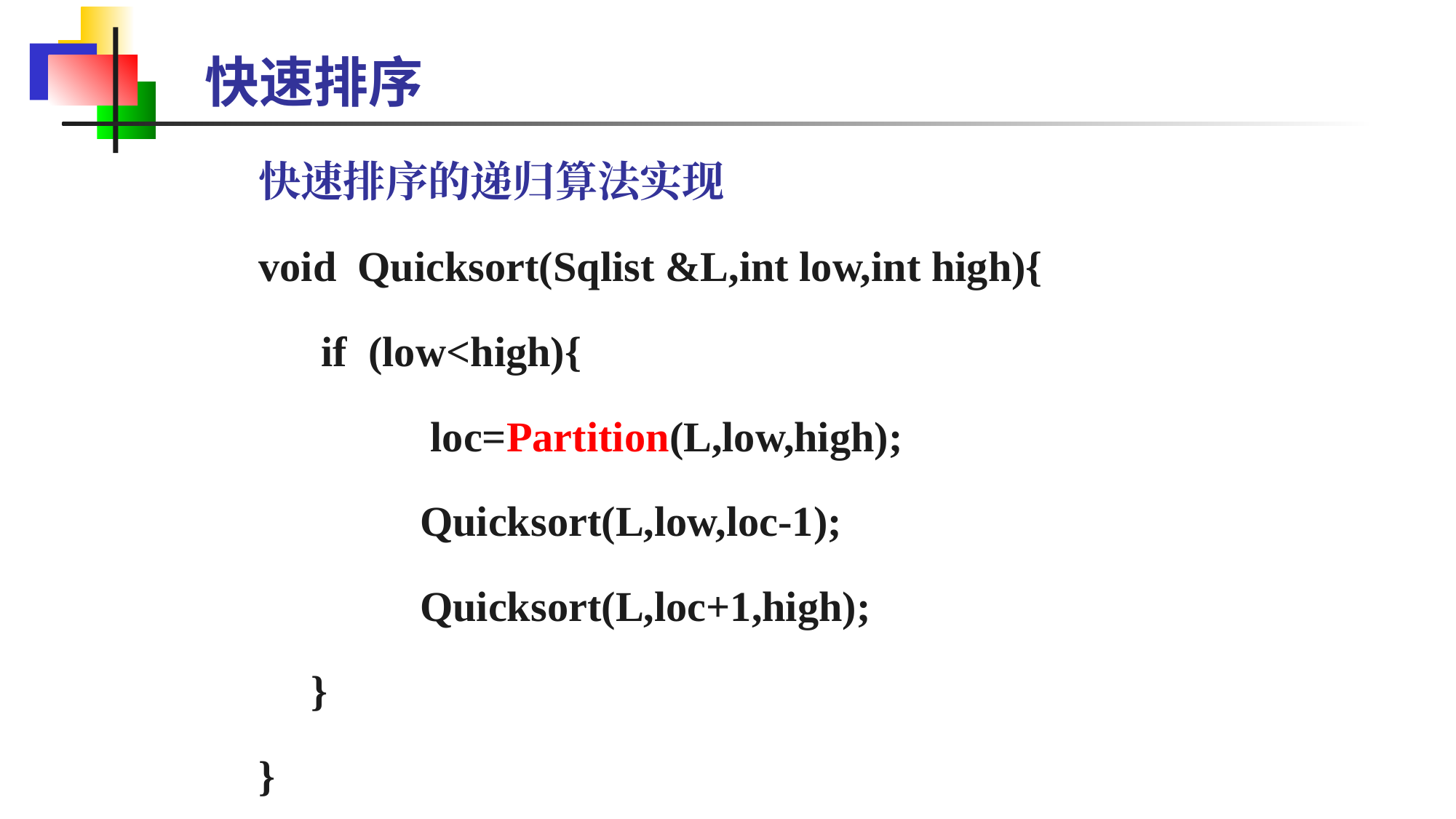

快速排序
快速排序的递归算法实现
void  Quicksort(Sqlist &L,int low,int high){
	 if  (low<high){
		 loc=Partition(L,low,high);
       	Quicksort(L,low,loc-1);
       	Quicksort(L,loc+1,high);
     }
}